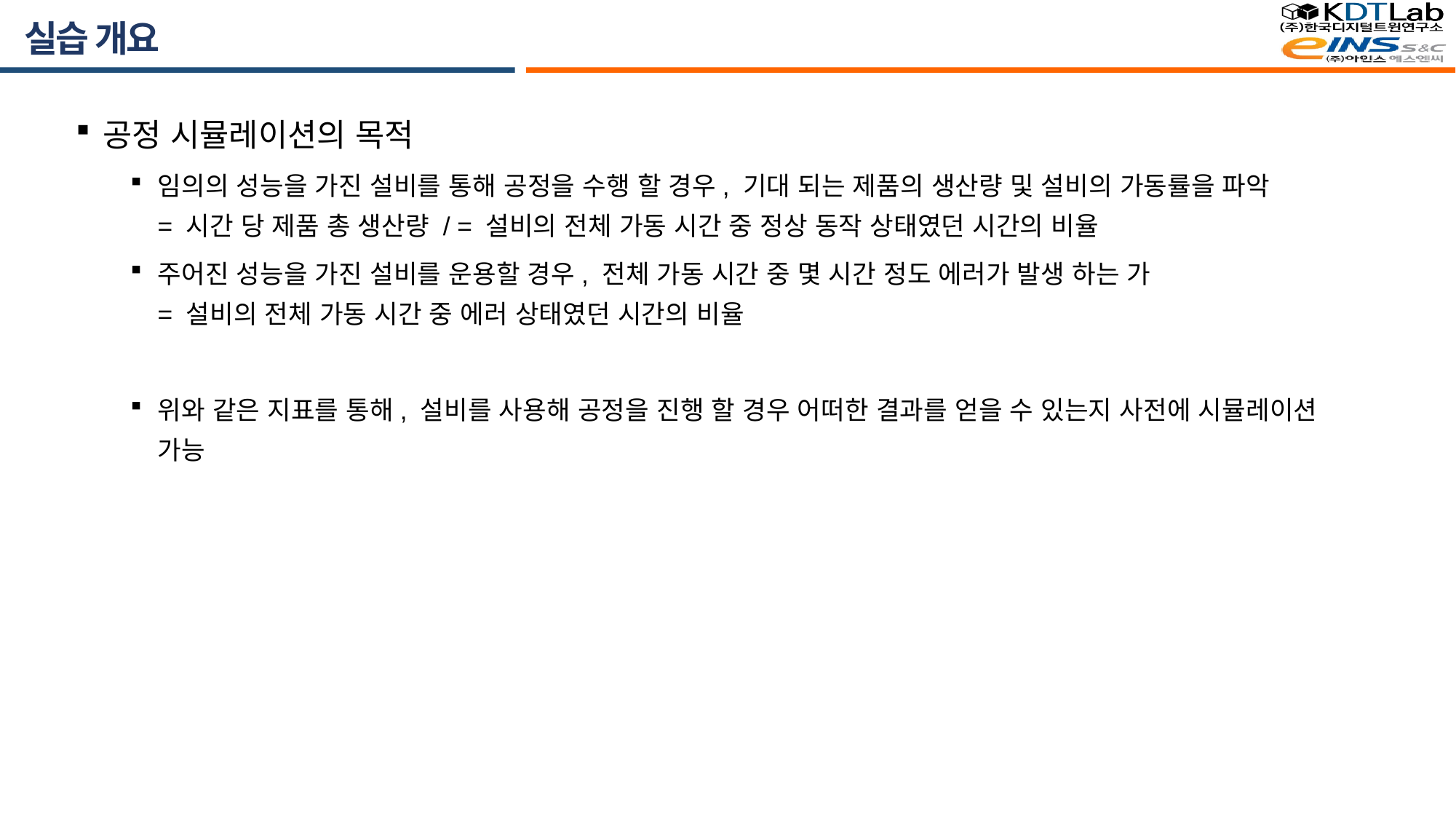

# 실습 개요
공정 시뮬레이션의 목적
임의의 성능을 가진 설비를 통해 공정을 수행 할 경우, 기대 되는 제품의 생산량 및 설비의 가동률을 파악
= 시간 당 제품 총 생산량 / = 설비의 전체 가동 시간 중 정상 동작 상태였던 시간의 비율
주어진 성능을 가진 설비를 운용할 경우, 전체 가동 시간 중 몇 시간 정도 에러가 발생 하는 가
= 설비의 전체 가동 시간 중 에러 상태였던 시간의 비율

위와 같은 지표를 통해, 설비를 사용해 공정을 진행 할 경우 어떠한 결과를 얻을 수 있는지 사전에 시뮬레이션 가능